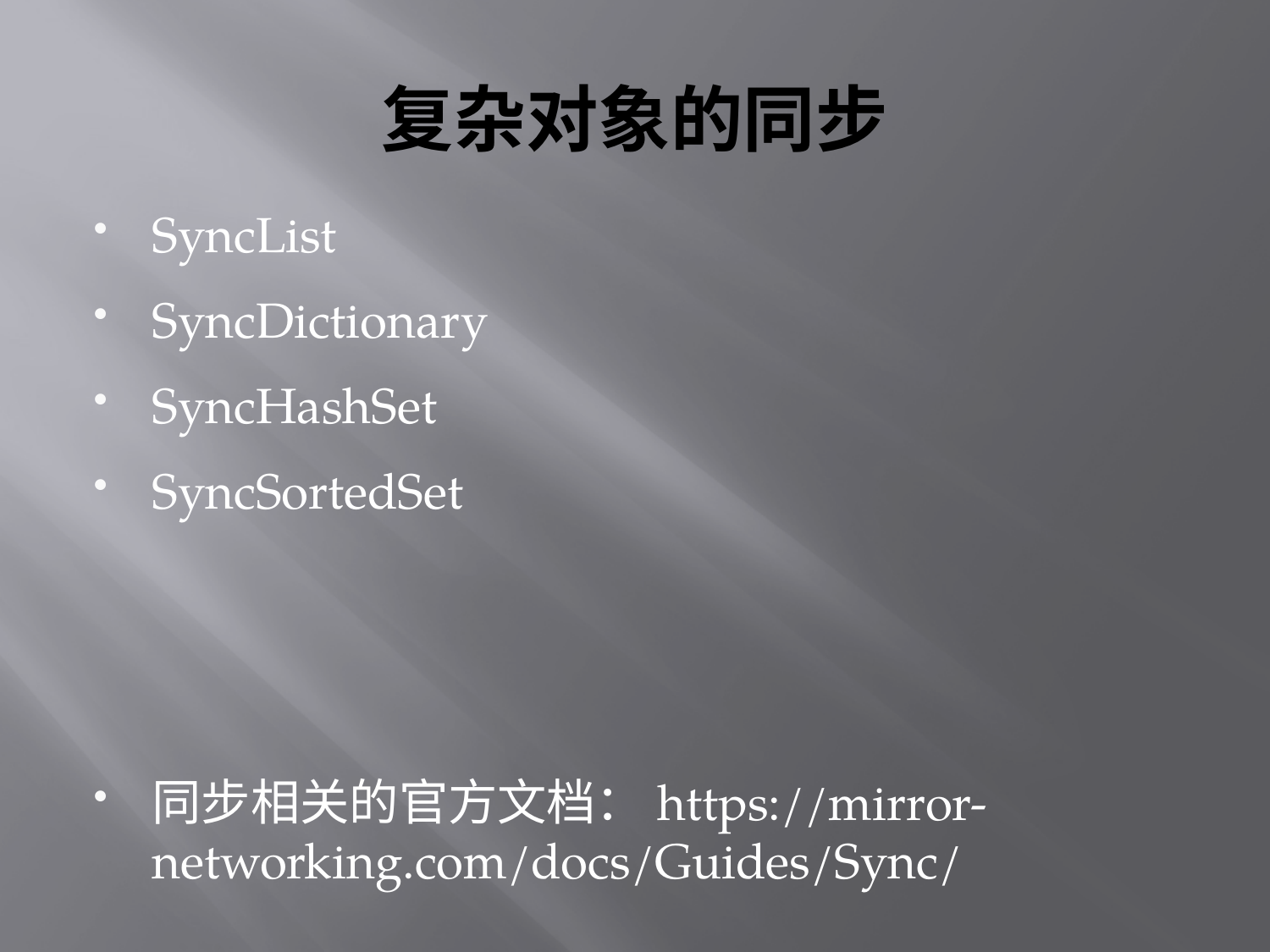

# 复杂对象的同步
SyncList
SyncDictionary
SyncHashSet
SyncSortedSet

同步相关的官方文档：https://mirror-networking.com/docs/Guides/Sync/